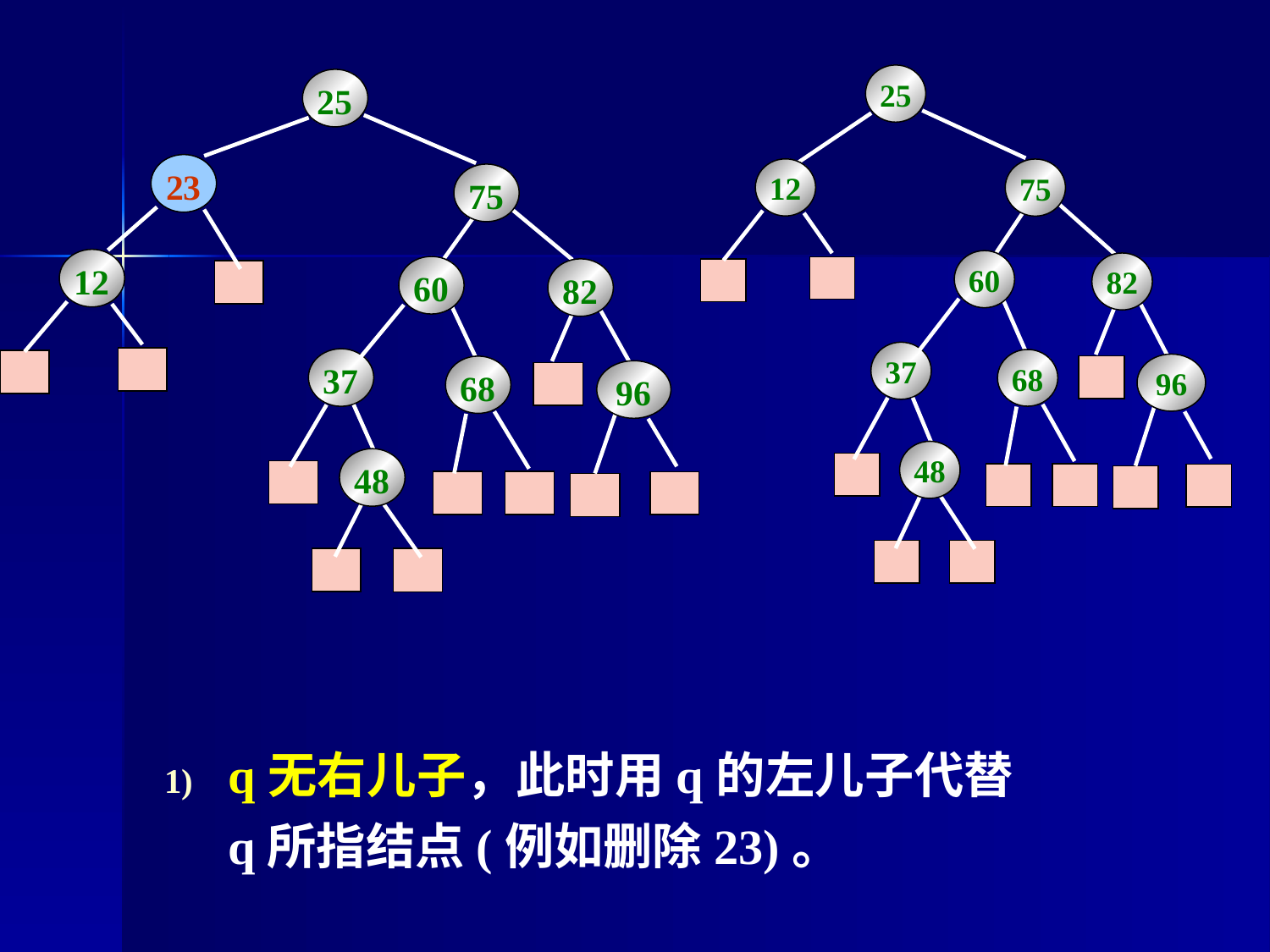

25

23
75

12

60
82

37

68
96

48

25

12

75

60
82

37
68
96

48

q无右儿子，此时用q的左儿子代替q所指结点(例如删除23)。